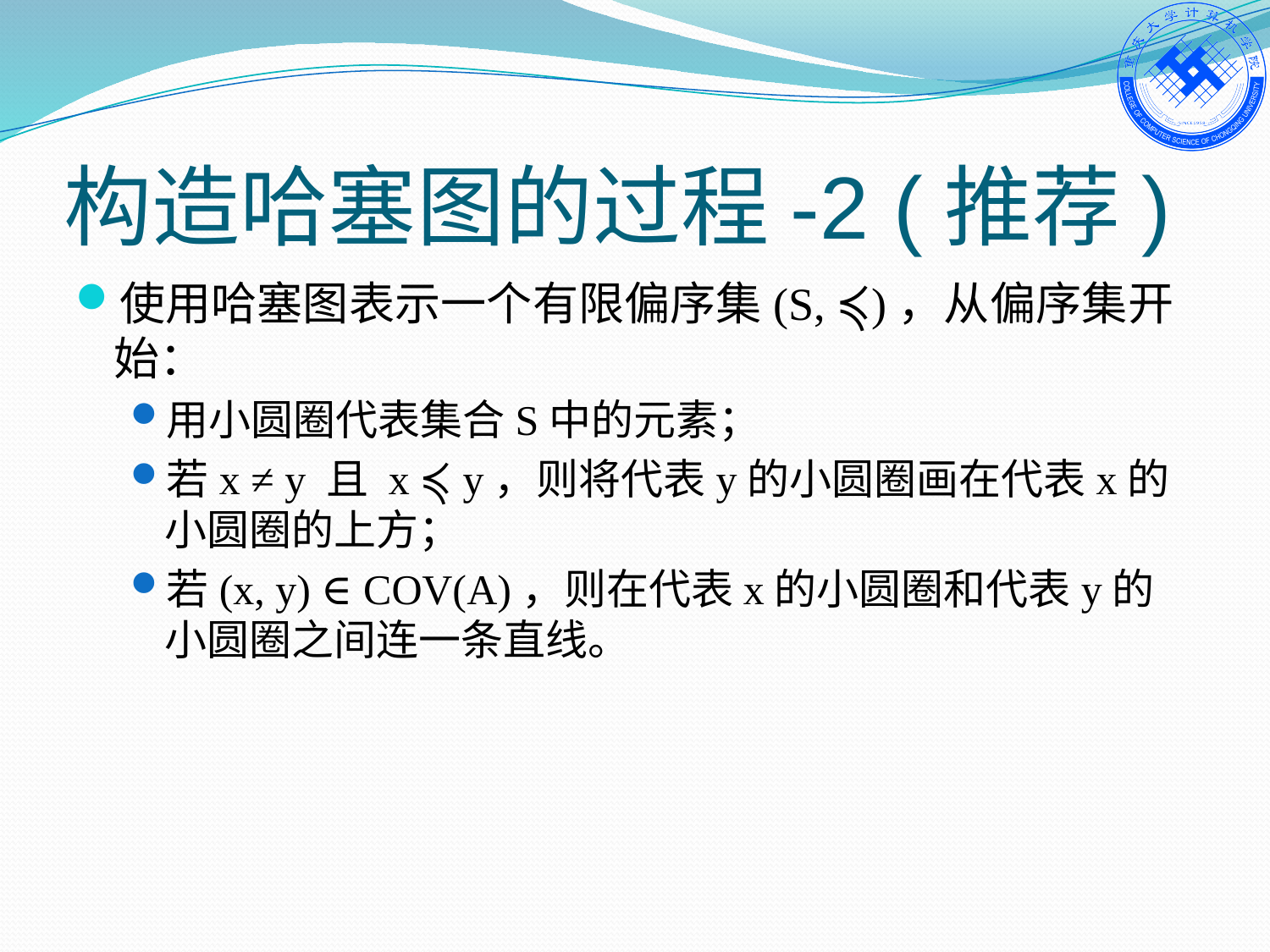

# 构造哈塞图的过程-2 (推荐)
使用哈塞图表示一个有限偏序集(S, ≼)，从偏序集开始：
用小圆圈代表集合S中的元素；
若x ≠ y 且 x ≼ y，则将代表y的小圆圈画在代表x的小圆圈的上方；
若(x, y) ∈ COV(A)，则在代表x的小圆圈和代表y的小圆圈之间连一条直线。